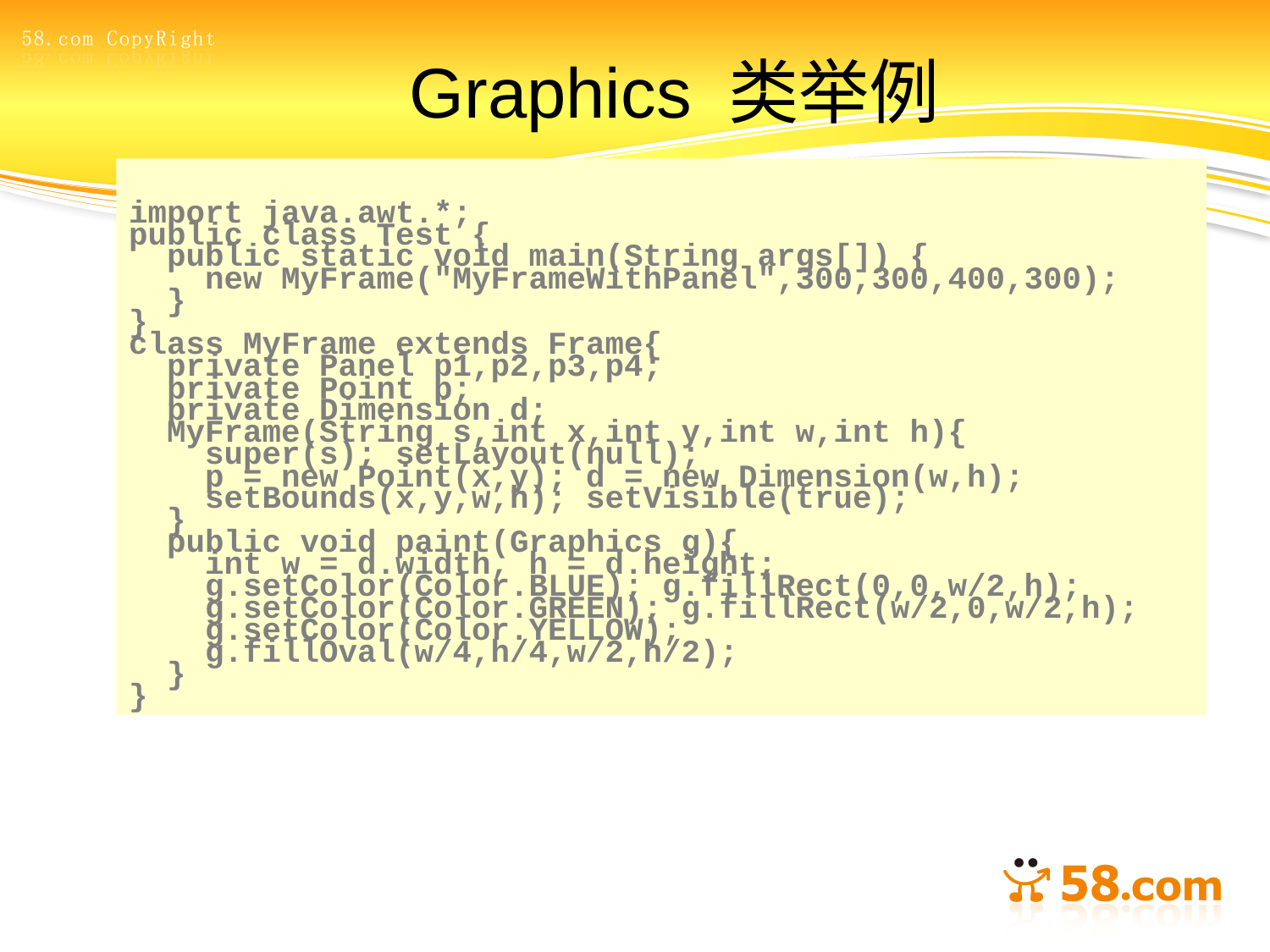

# Graphics 类举例

import java.awt.*;
public class Test {
  public static void main(String args[]) {
    new MyFrame("MyFrameWithPanel",300,300,400,300);
  }
}
class MyFrame extends Frame{
  private Panel p1,p2,p3,p4;
  private Point p;
  private Dimension d;
  MyFrame(String s,int x,int y,int w,int h){
    super(s); setLayout(null);
    p = new Point(x,y); d = new Dimension(w,h);
    setBounds(x,y,w,h); setVisible(true);
  }
  public void paint(Graphics g){
    int w = d.width, h = d.height;
    g.setColor(Color.BLUE); g.fillRect(0,0,w/2,h);
    g.setColor(Color.GREEN); g.fillRect(w/2,0,w/2,h);
    g.setColor(Color.YELLOW);
    g.fillOval(w/4,h/4,w/2,h/2);
  }
}